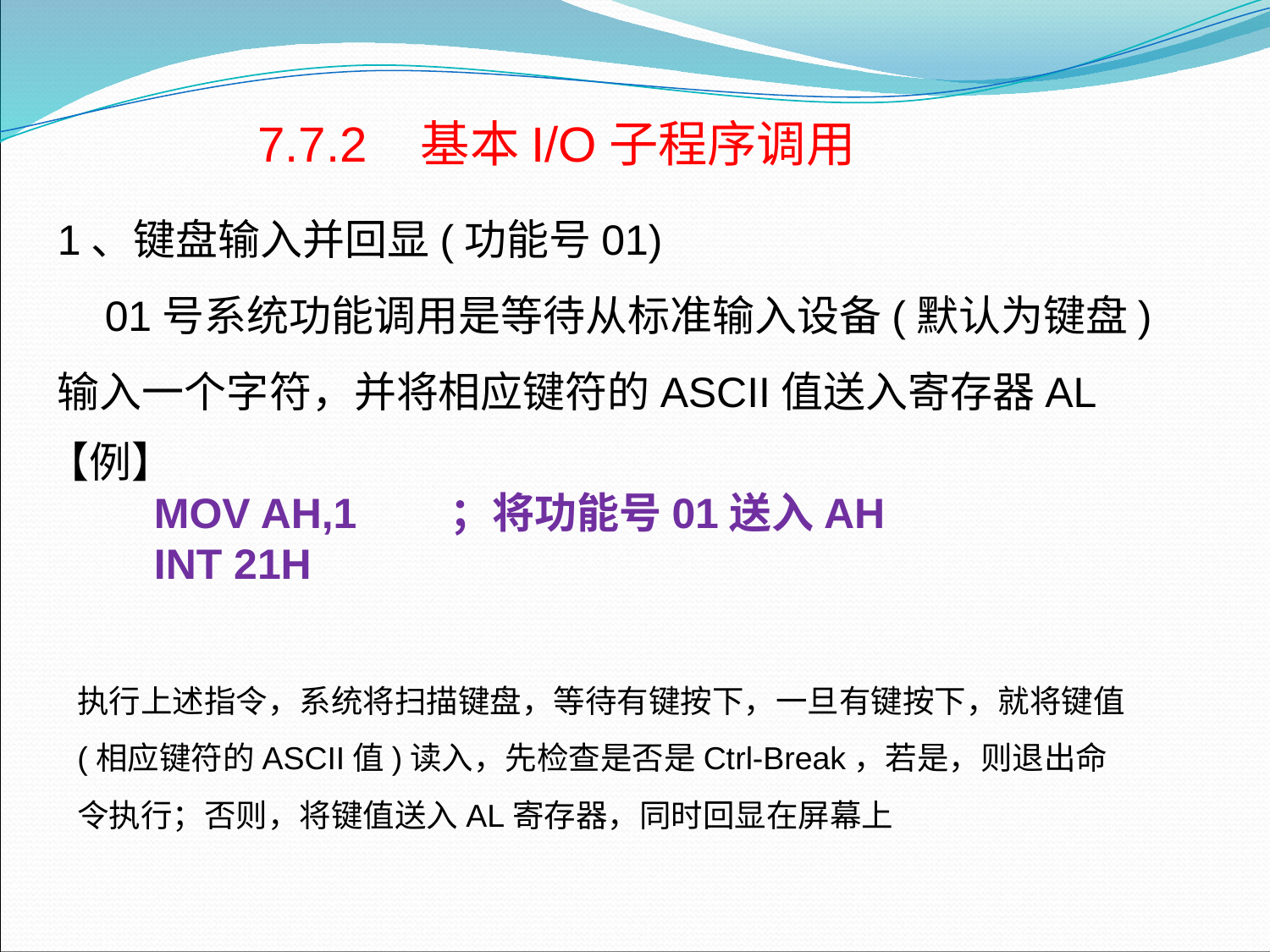

7.7.2   基本I/O子程序调用

1、键盘输入并回显(功能号01)
    01号系统功能调用是等待从标准输入设备(默认为键盘)输入一个字符，并将相应键符的ASCII值送入寄存器AL

【例】
         MOV AH,1       ；将功能号01送入AH
         INT 21H
执行上述指令，系统将扫描键盘，等待有键按下，一旦有键按下，就将键值(相应键符的ASCII值)读入，先检查是否是Ctrl-Break，若是，则退出命令执行；否则，将键值送入AL寄存器，同时回显在屏幕上